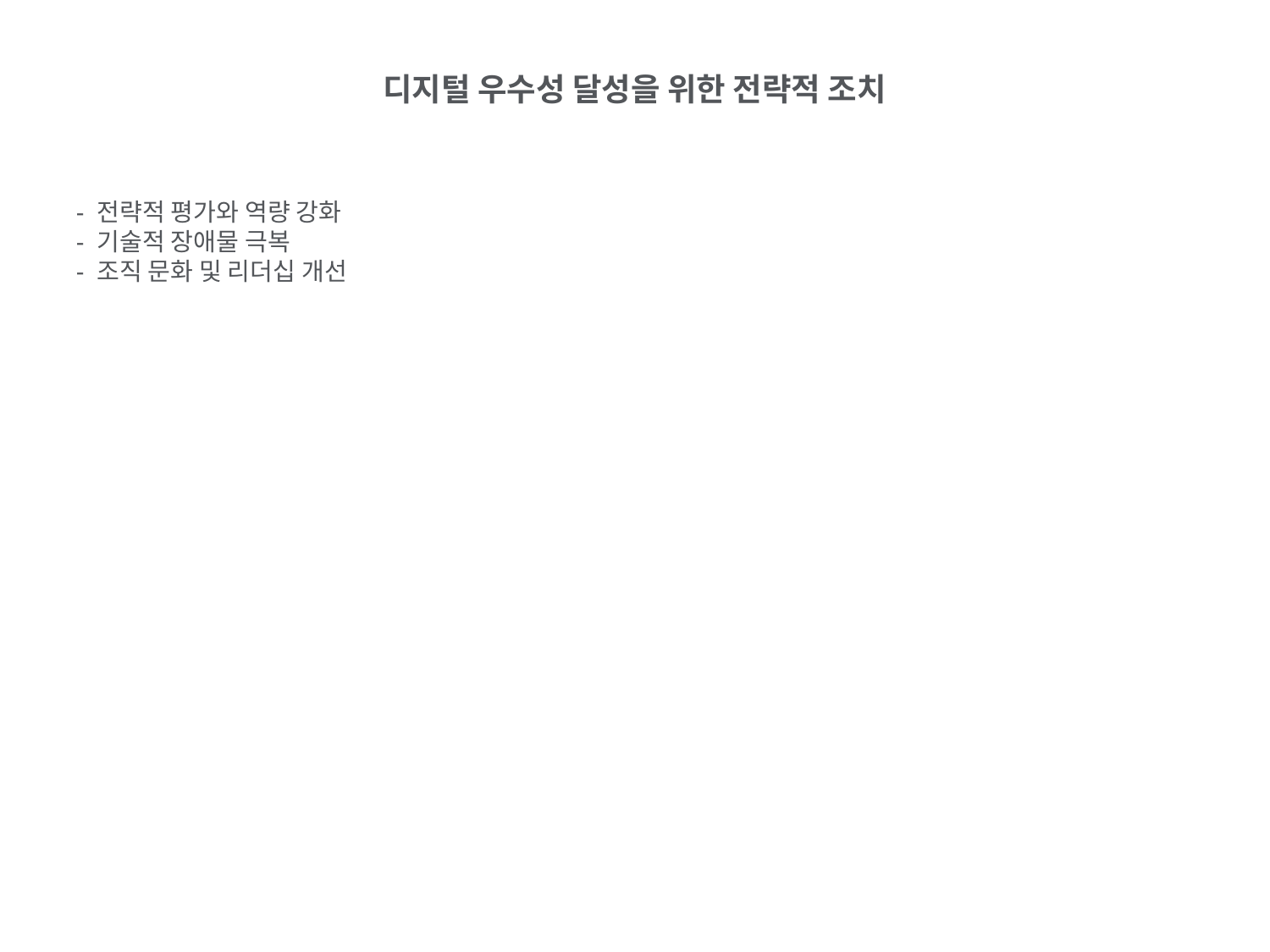

디지털 우수성 달성을 위한 전략적 조치
- 전략적 평가와 역량 강화
- 기술적 장애물 극복
- 조직 문화 및 리더십 개선